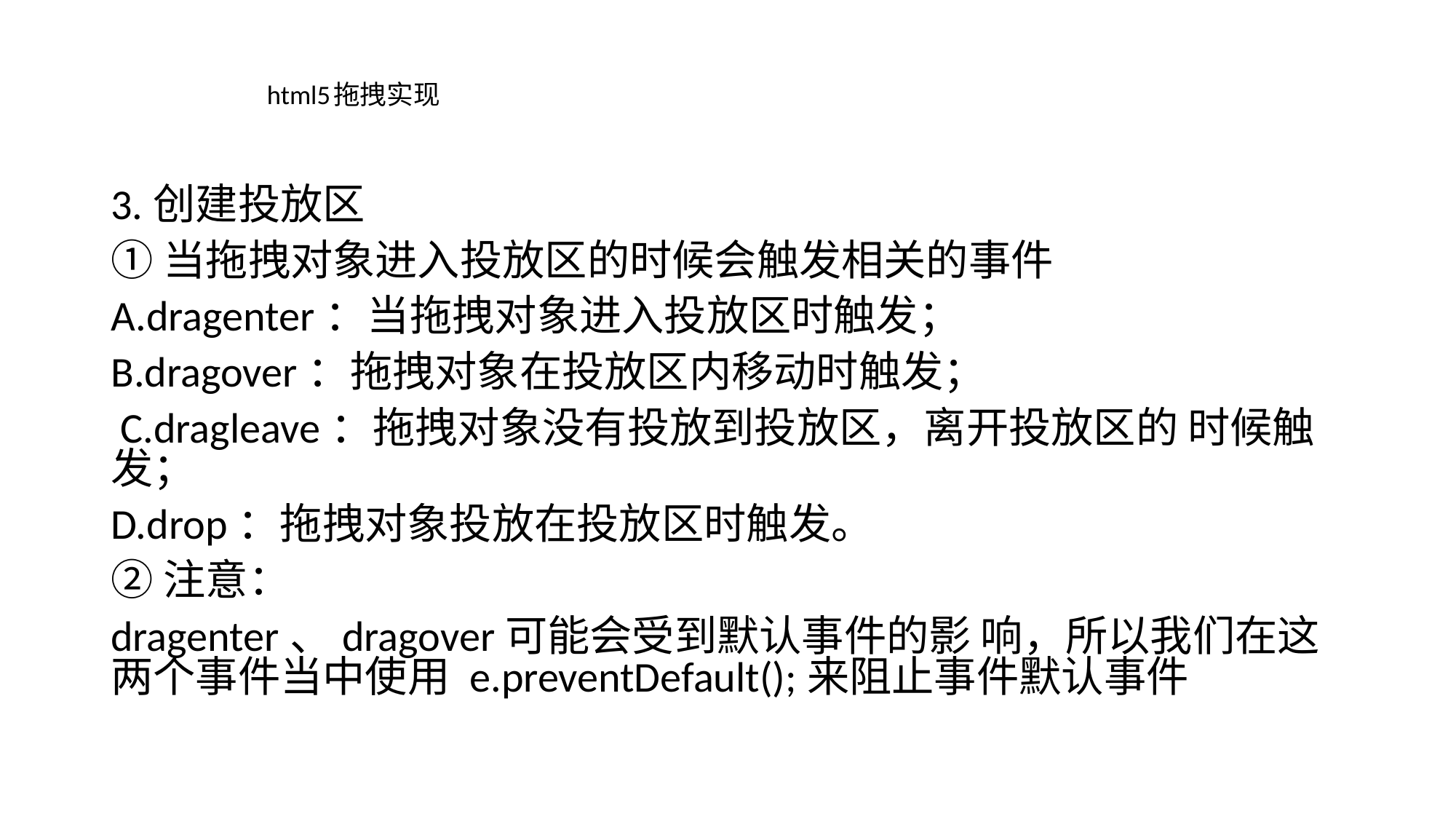

# html5拖拽实现

3.创建投放区
①当拖拽对象进入投放区的时候会触发相关的事件
A.dragenter：当拖拽对象进入投放区时触发；
B.dragover：拖拽对象在投放区内移动时触发；
 C.dragleave：拖拽对象没有投放到投放区，离开投放区的 时候触发；
D.drop：拖拽对象投放在投放区时触发。
②注意：
dragenter、dragover可能会受到默认事件的影 响，所以我们在这两个事件当中使用 e.preventDefault();来阻止事件默认事件